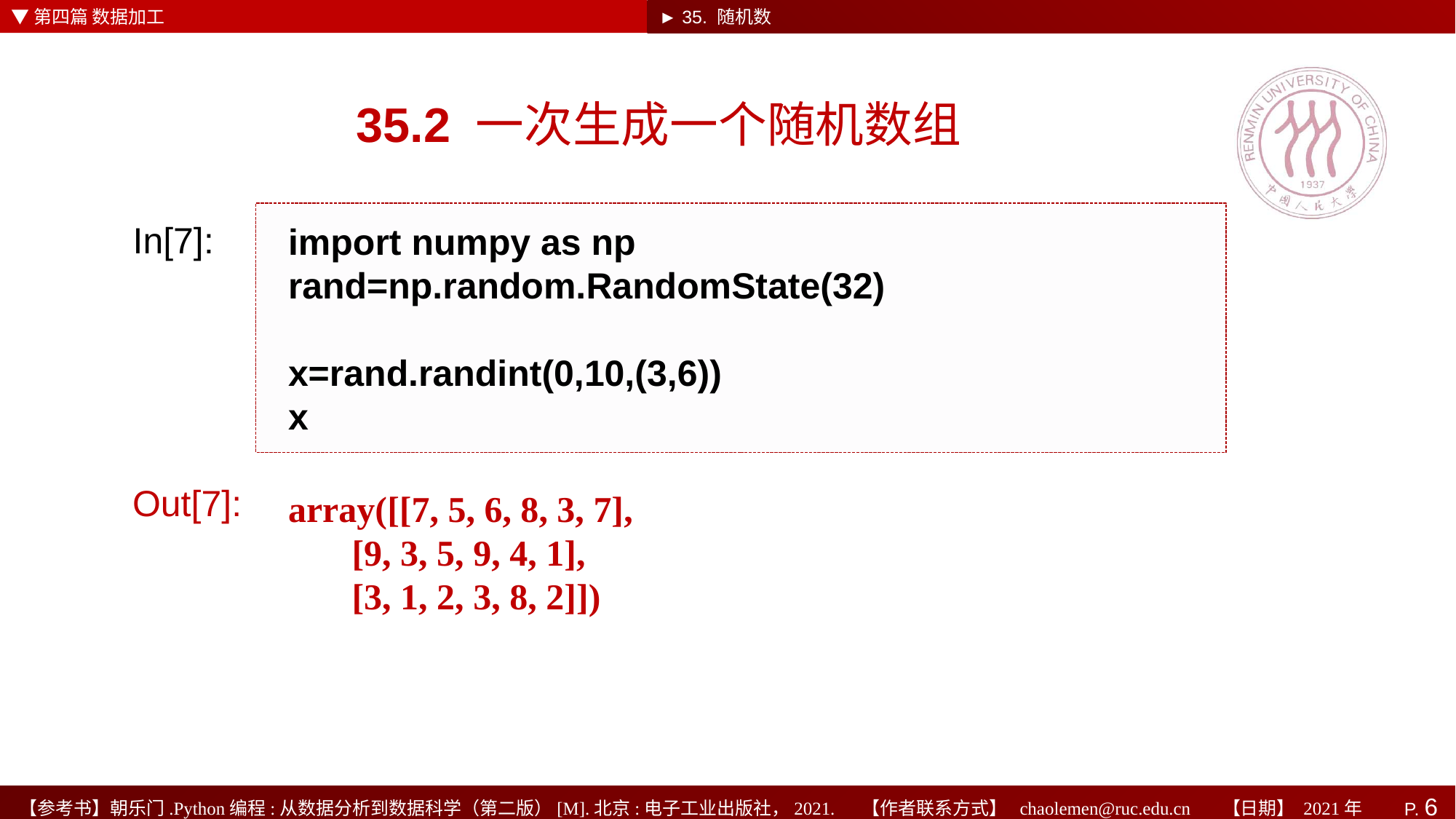

▼第四篇 数据加工
► 35. 随机数
# 35.2 一次生成一个随机数组
import numpy as np
rand=np.random.RandomState(32)

x=rand.randint(0,10,(3,6))
x
In[7]:

array([[7, 5, 6, 8, 3, 7],
       [9, 3, 5, 9, 4, 1],
       [3, 1, 2, 3, 8, 2]])
Out[7]: